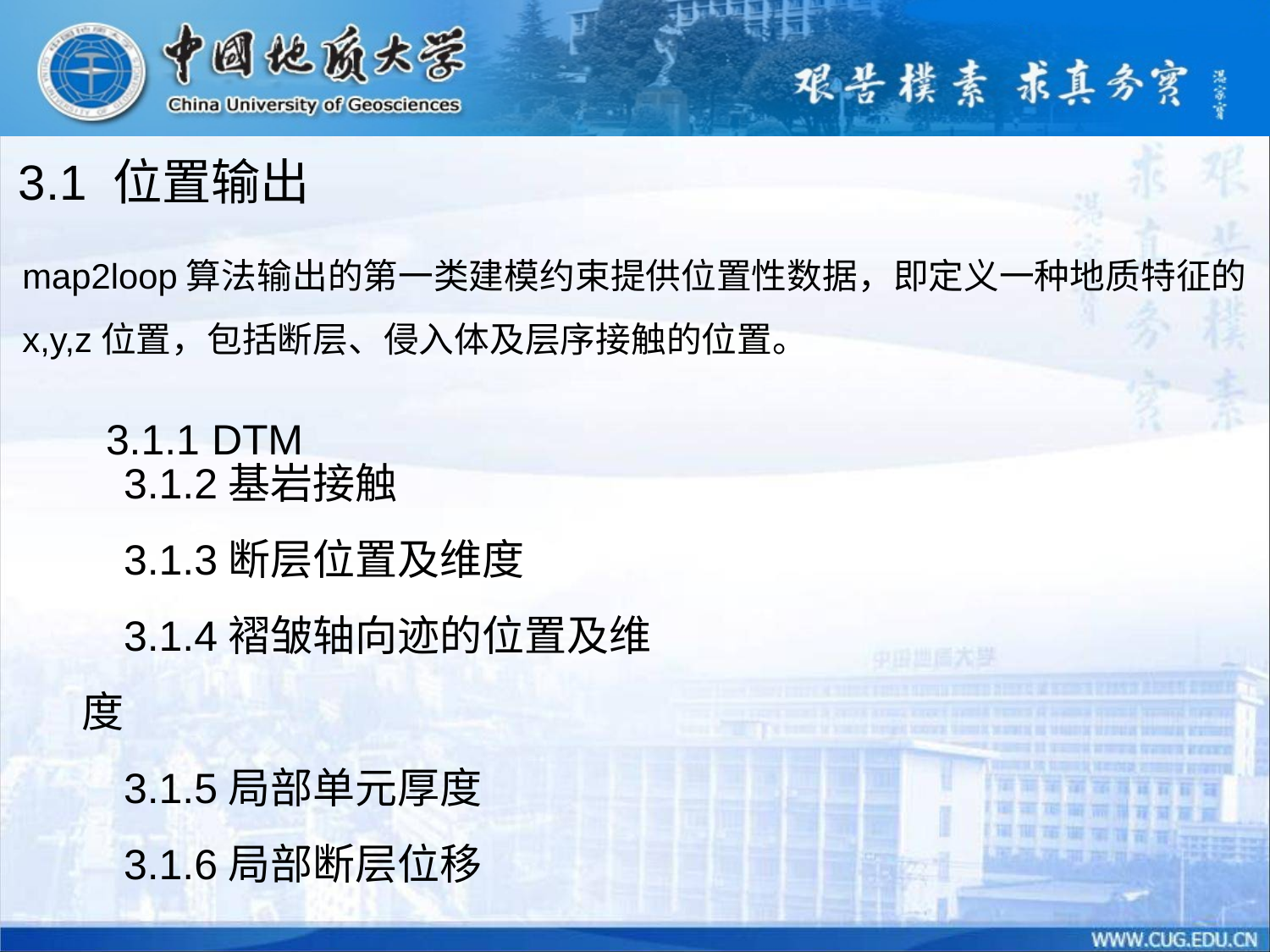

3.1 位置输出
map2loop算法输出的第一类建模约束提供位置性数据，即定义一种地质特征的x,y,z位置，包括断层、侵入体及层序接触的位置。
3.1.1 DTM
3.1.2基岩接触
3.1.3断层位置及维度
3.1.4褶皱轴向迹的位置及维度
3.1.5局部单元厚度
3.1.6局部断层位移